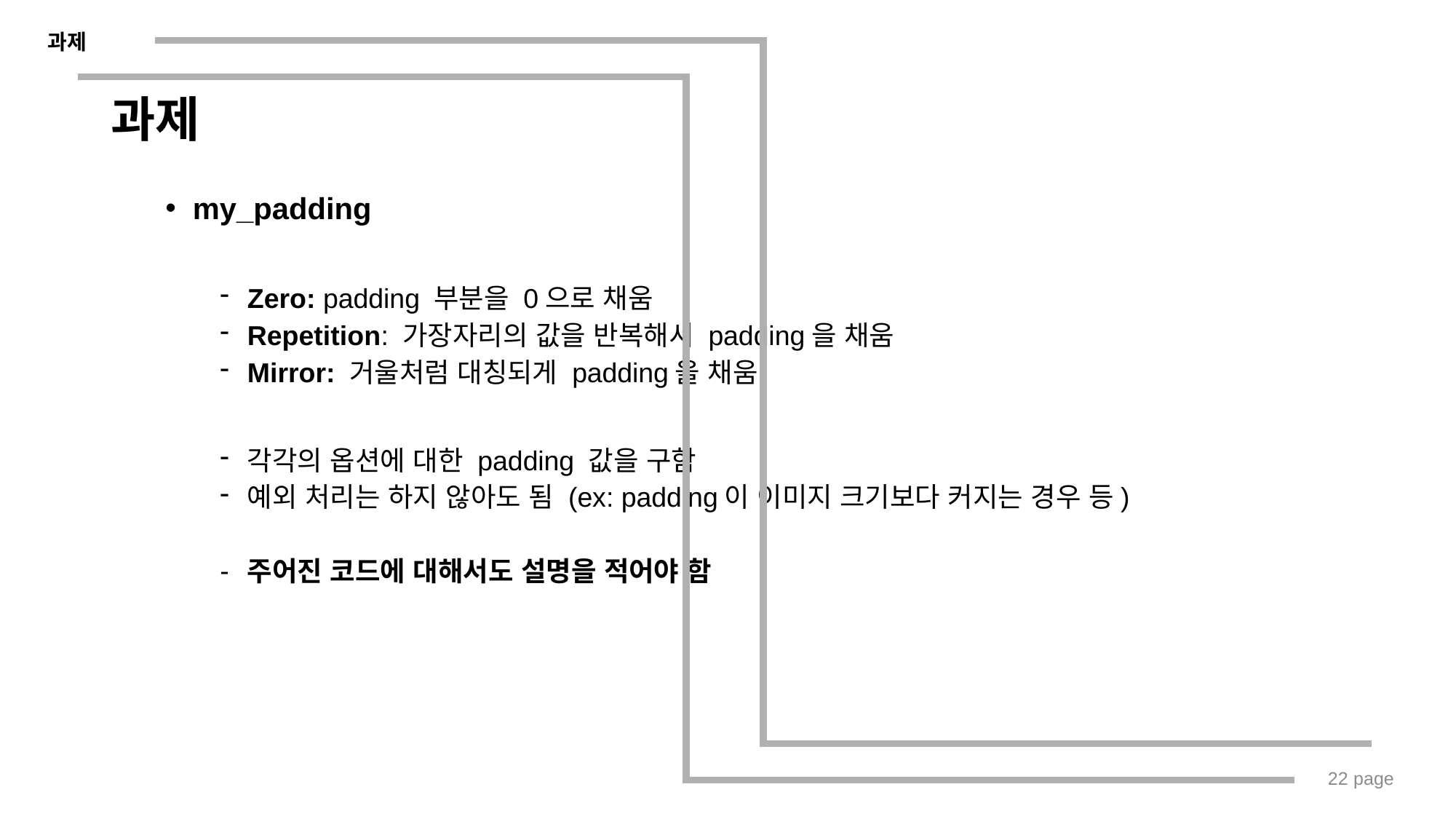

과제
# 과제
my_padding

Zero: padding 부분을 0으로 채움
Repetition: 가장자리의 값을 반복해서 padding을 채움
Mirror: 거울처럼 대칭되게 padding을 채움

각각의 옵션에 대한 padding 값을 구함
예외 처리는 하지 않아도 됨 (ex: padding이 이미지 크기보다 커지는 경우 등)

주어진 코드에 대해서도 설명을 적어야 함
22 page